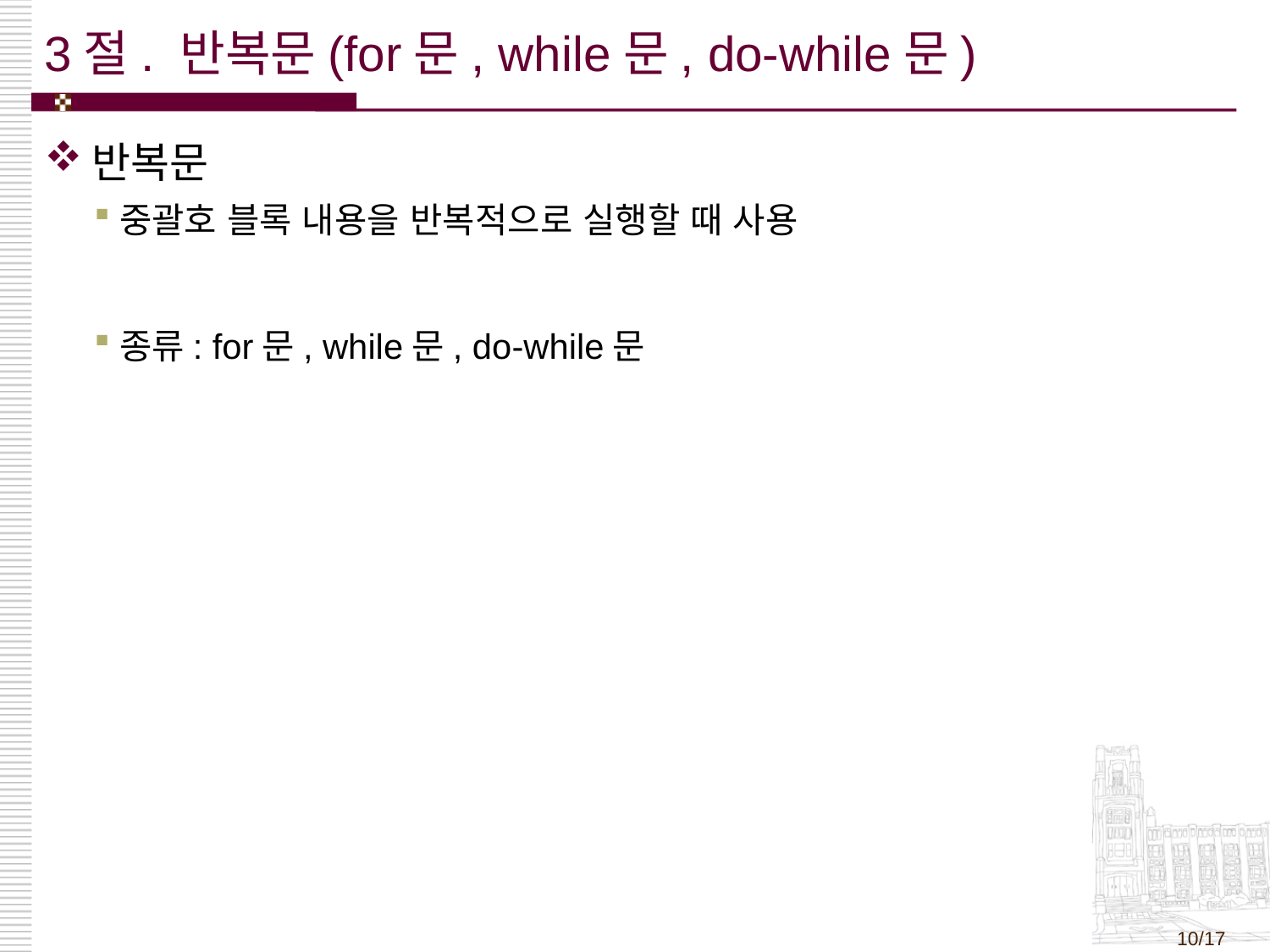

# 3절. 반복문(for문, while문, do-while문)
반복문
중괄호 블록 내용을 반복적으로 실행할 때 사용

종류: for문, while문, do-while문